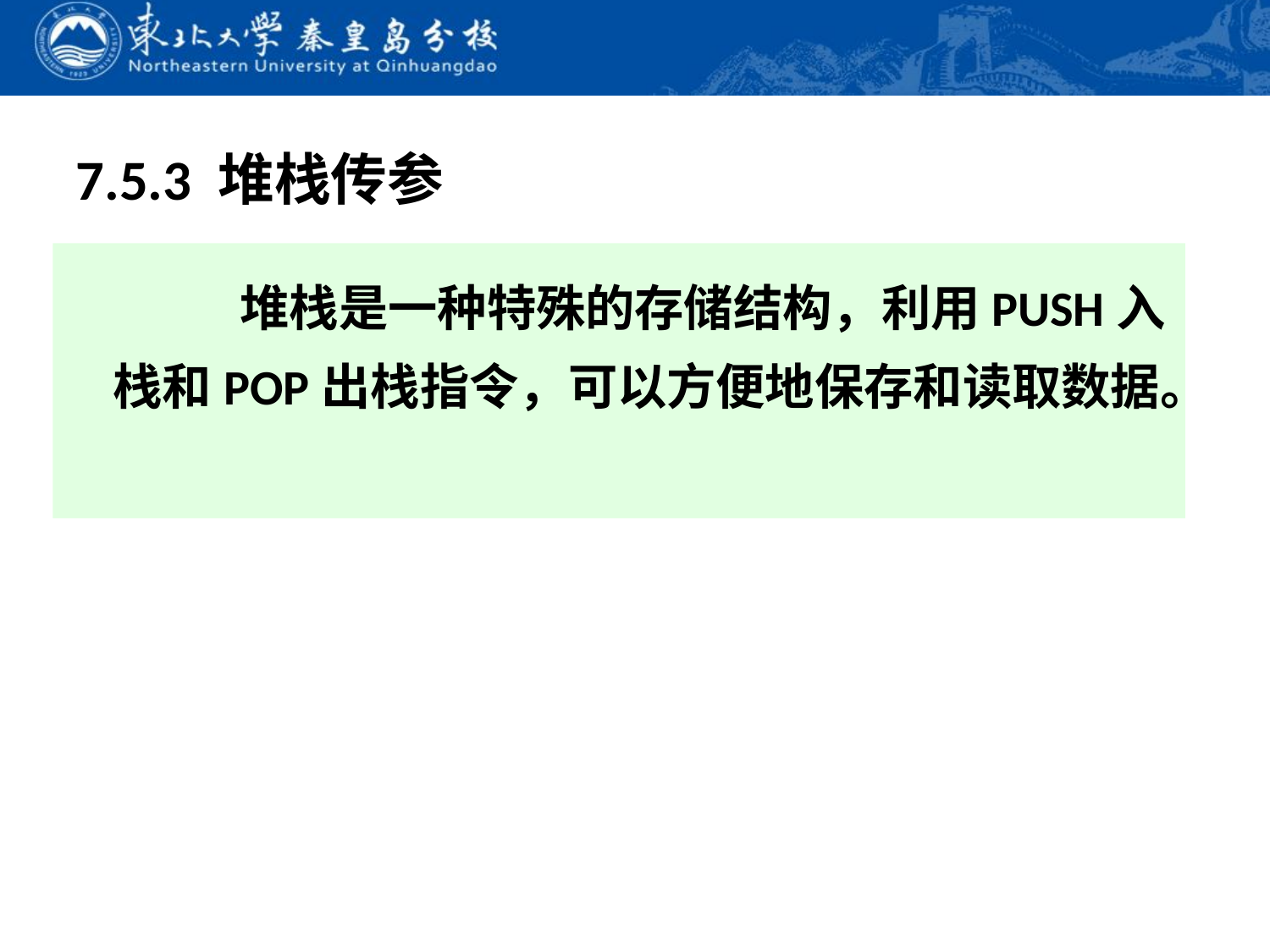

# 7.5.3 堆栈传参
        	堆栈是一种特殊的存储结构，利用PUSH入栈和POP出栈指令，可以方便地保存和读取数据。